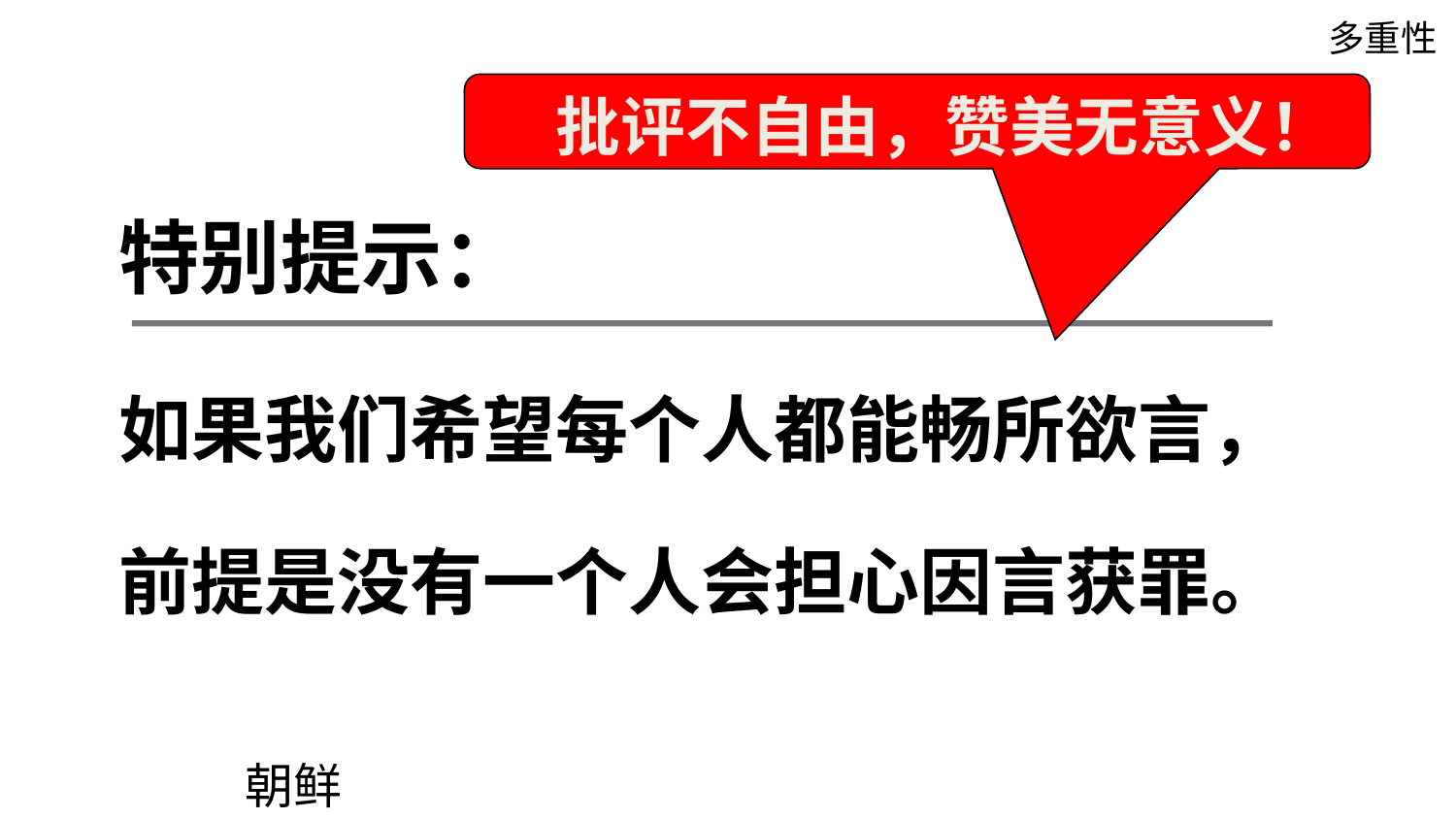

多重性
批评不自由，赞美无意义！
特别提示：
如果我们希望每个人都能畅所欲言，前提是没有一个人会担心因言获罪。

朝鲜